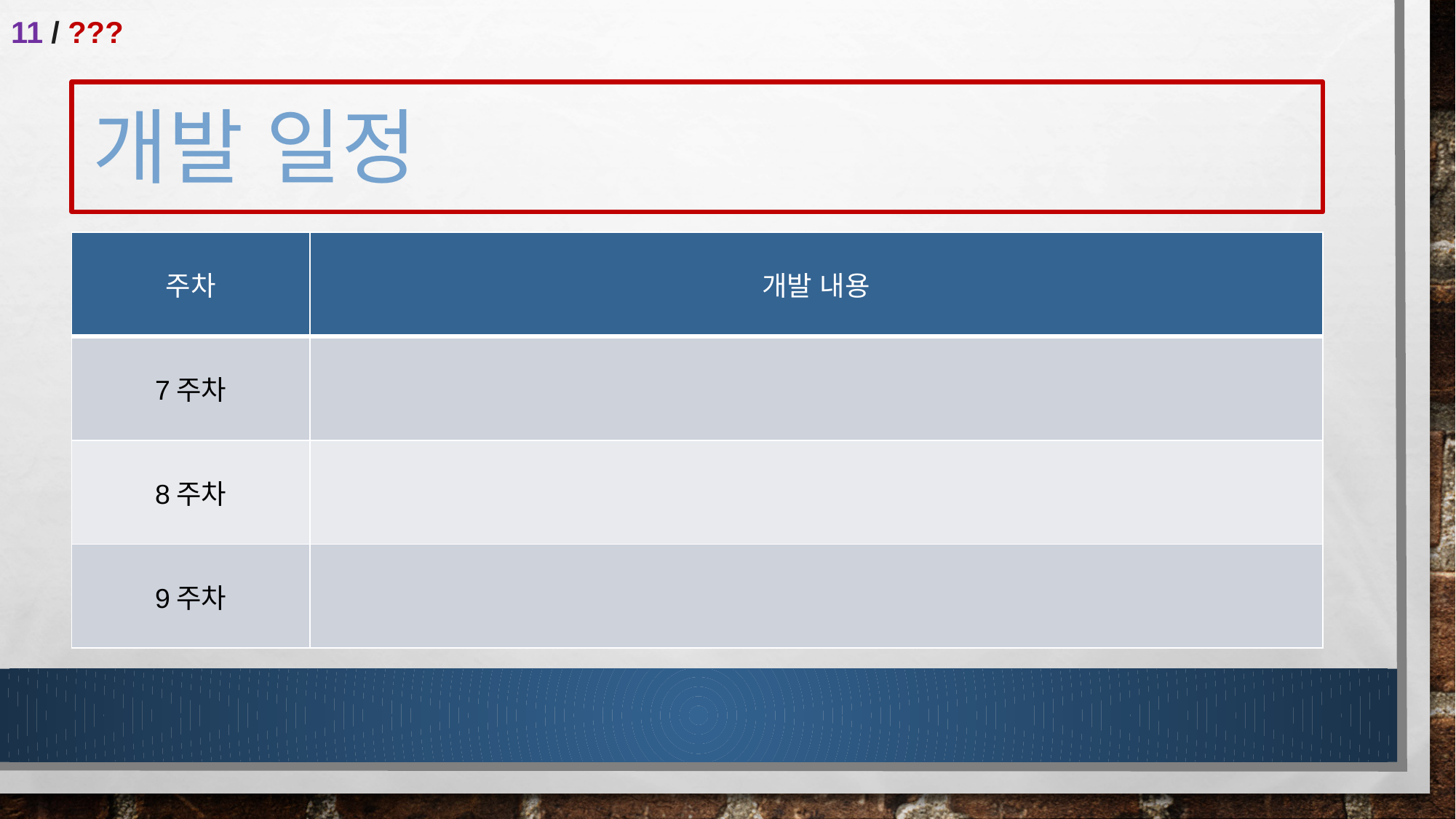

11 / ???

# 개발 일정
| 주차 | 개발 내용 |
| --- | --- |
| 7주차 |  |
| 8주차 |  |
| 9주차 |  |